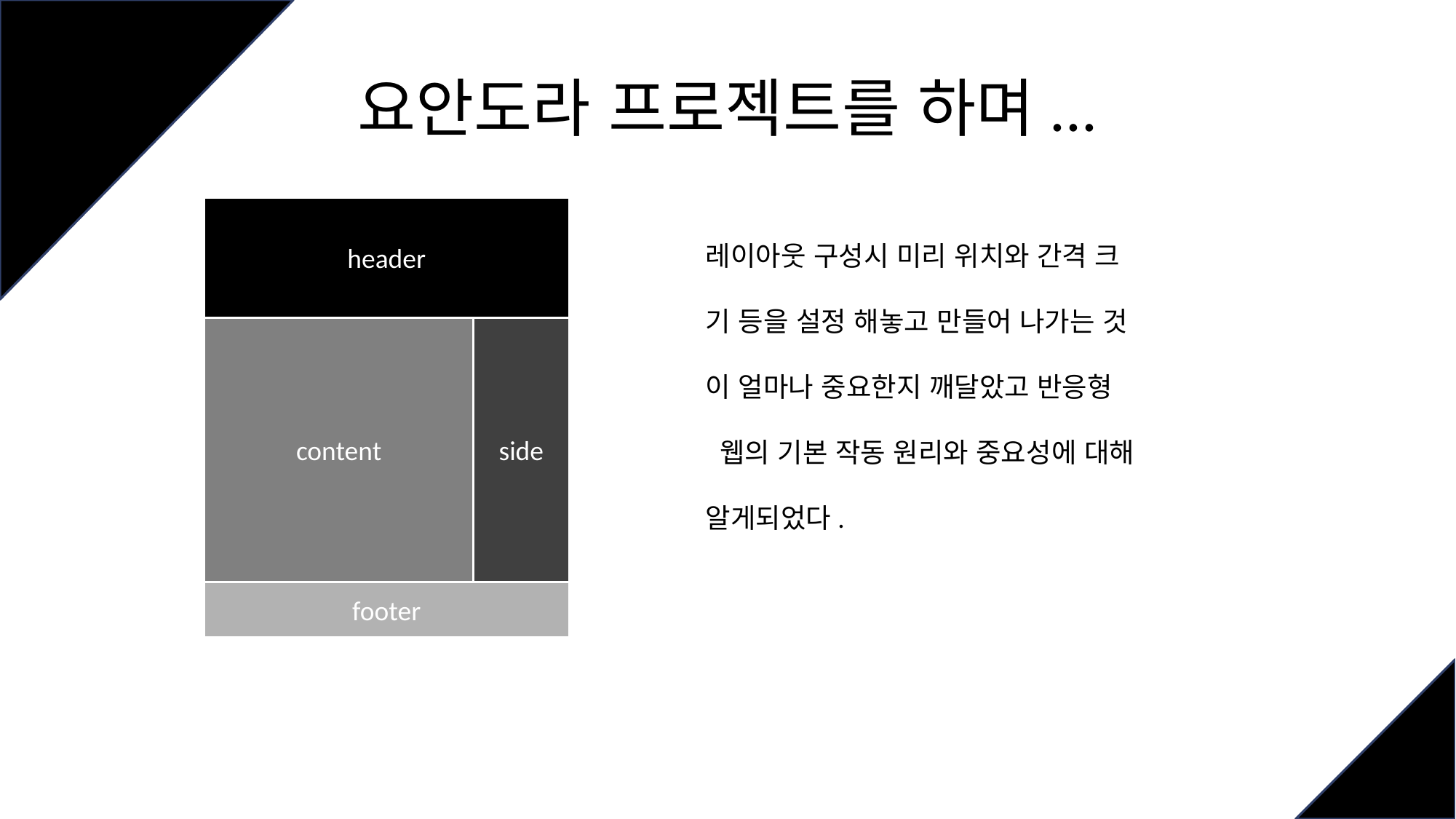

# 요안도라 프로젝트를 하며...
header
레이아웃 구성시 미리 위치와 간격 크

기 등을 설정 해놓고 만들어 나가는 것

이 얼마나 중요한지 깨달았고 반응형

 웹의 기본 작동 원리와 중요성에 대해

알게되었다.

content
side
footer